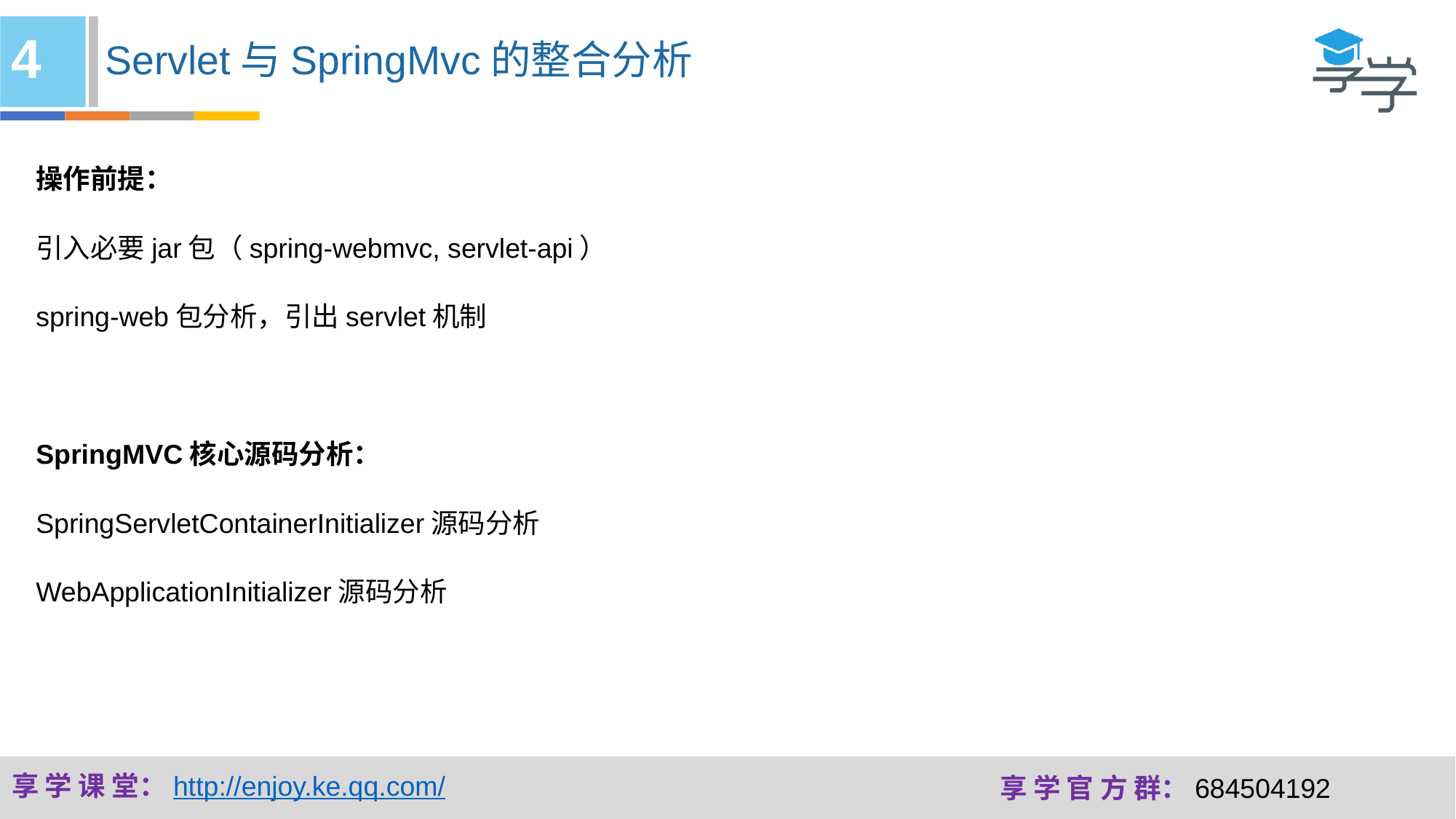

4
Servlet与SpringMvc的整合分析

操作前提：
引入必要jar包（spring-webmvc, servlet-api）
spring-web包分析，引出servlet机制

SpringMVC核心源码分析：
SpringServletContainerInitializer源码分析
WebApplicationInitializer源码分析